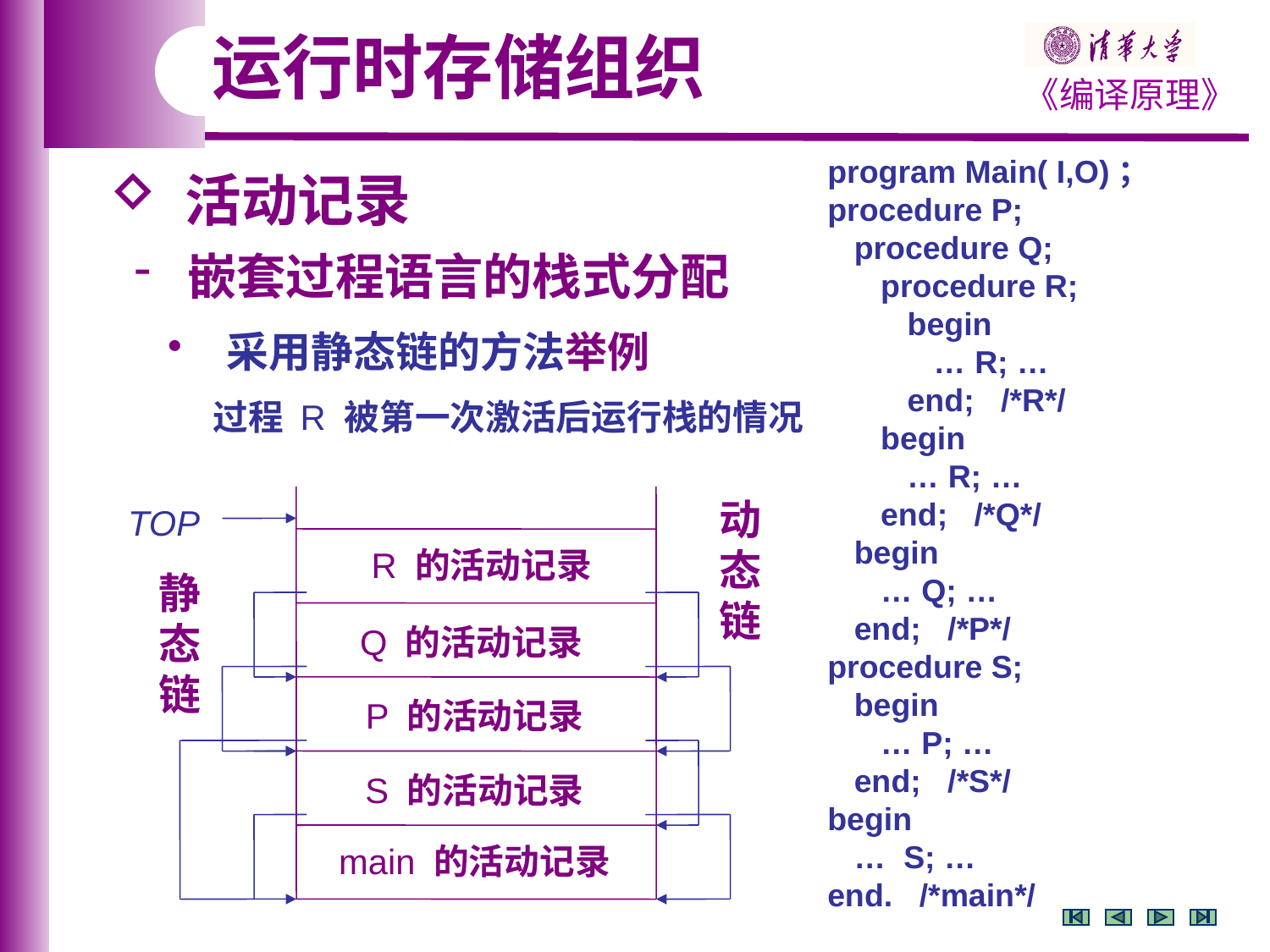

运行时存储组织
program Main( I,O)；
procedure P;
   procedure Q;
      procedure R;
         begin
            … R; …
         end;   /*R*/
      begin
         … R; …
      end;   /*Q*/
   begin
      … Q; …
   end;   /*P*/
procedure S;
   begin
      … P; …
   end;   /*S*/
begin
   …  S; …
end.   /*main*/
 活动记录
 嵌套过程语言的栈式分配

  采用静态链的方法举例
过程 R 被第一次激活后运行栈的情况

动态链
TOP

R 的活动记录
静态链

Q 的活动记录

P 的活动记录

S 的活动记录

main 的活动记录